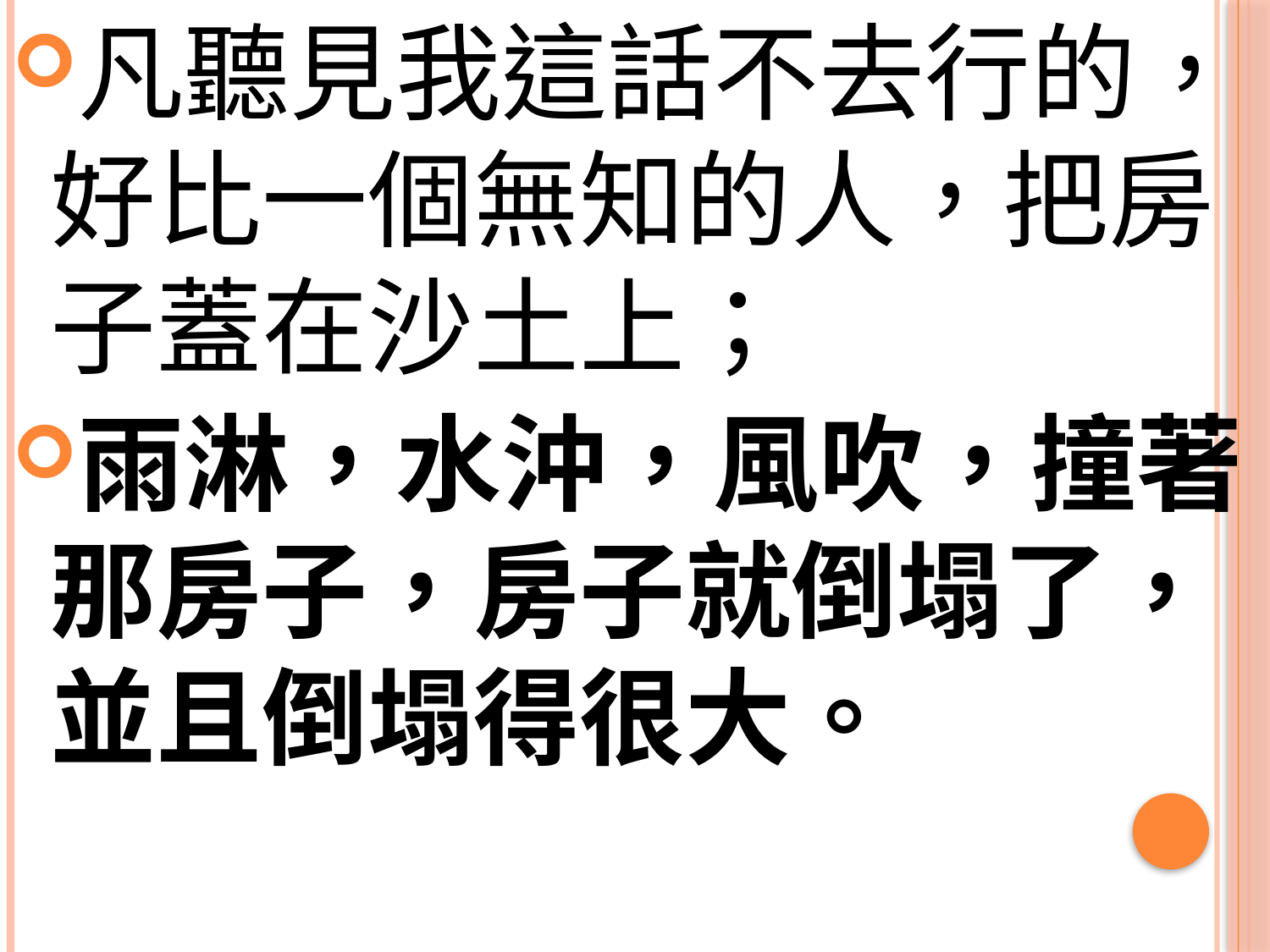

凡聽見我這話不去行的，好比一個無知的人，把房子蓋在沙土上；
雨淋，水沖，風吹，撞著那房子，房子就倒塌了，並且倒塌得很大。